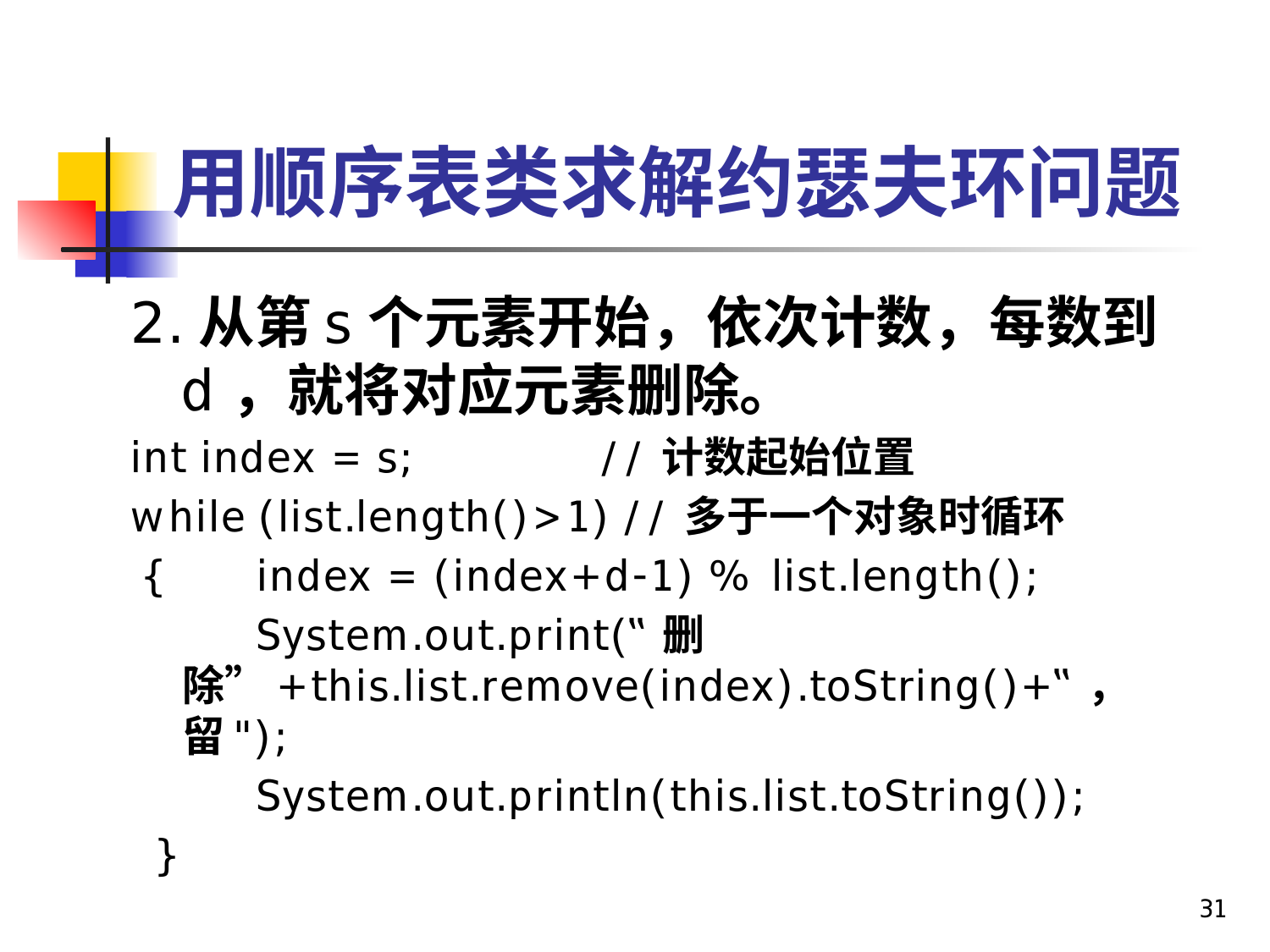

# 用顺序表类求解约瑟夫环问题
2.从第s个元素开始，依次计数，每数到d，就将对应元素删除。
int index = s;               //计数起始位置
while (list.length()>1) //多于一个对象时循环
 {       index = (index+d-1) % list.length();
          System.out.print(“删除”+this.list.remove(index).toString()+“，留");
          System.out.println(this.list.toString());
  }
31